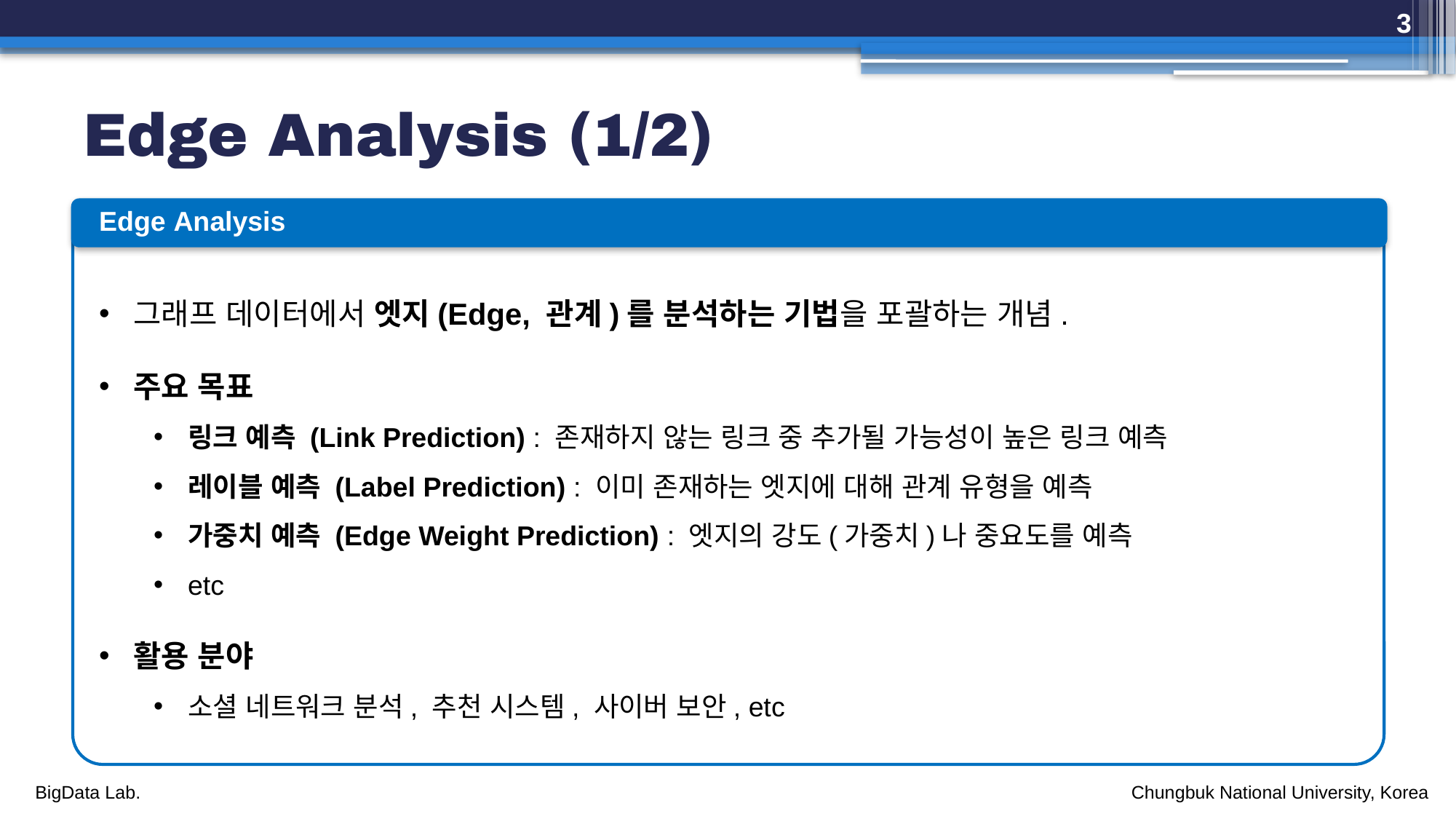

3
# Edge Analysis (1/2)

Edge Analysis

그래프 데이터에서 엣지(Edge, 관계)를 분석하는 기법을 포괄하는 개념.
주요 목표
링크 예측 (Link Prediction) : 존재하지 않는 링크 중 추가될 가능성이 높은 링크 예측
레이블 예측 (Label Prediction) : 이미 존재하는 엣지에 대해 관계 유형을 예측
가중치 예측 (Edge Weight Prediction) : 엣지의 강도(가중치)나 중요도를 예측
etc
활용 분야
소셜 네트워크 분석, 추천 시스템, 사이버 보안, etc